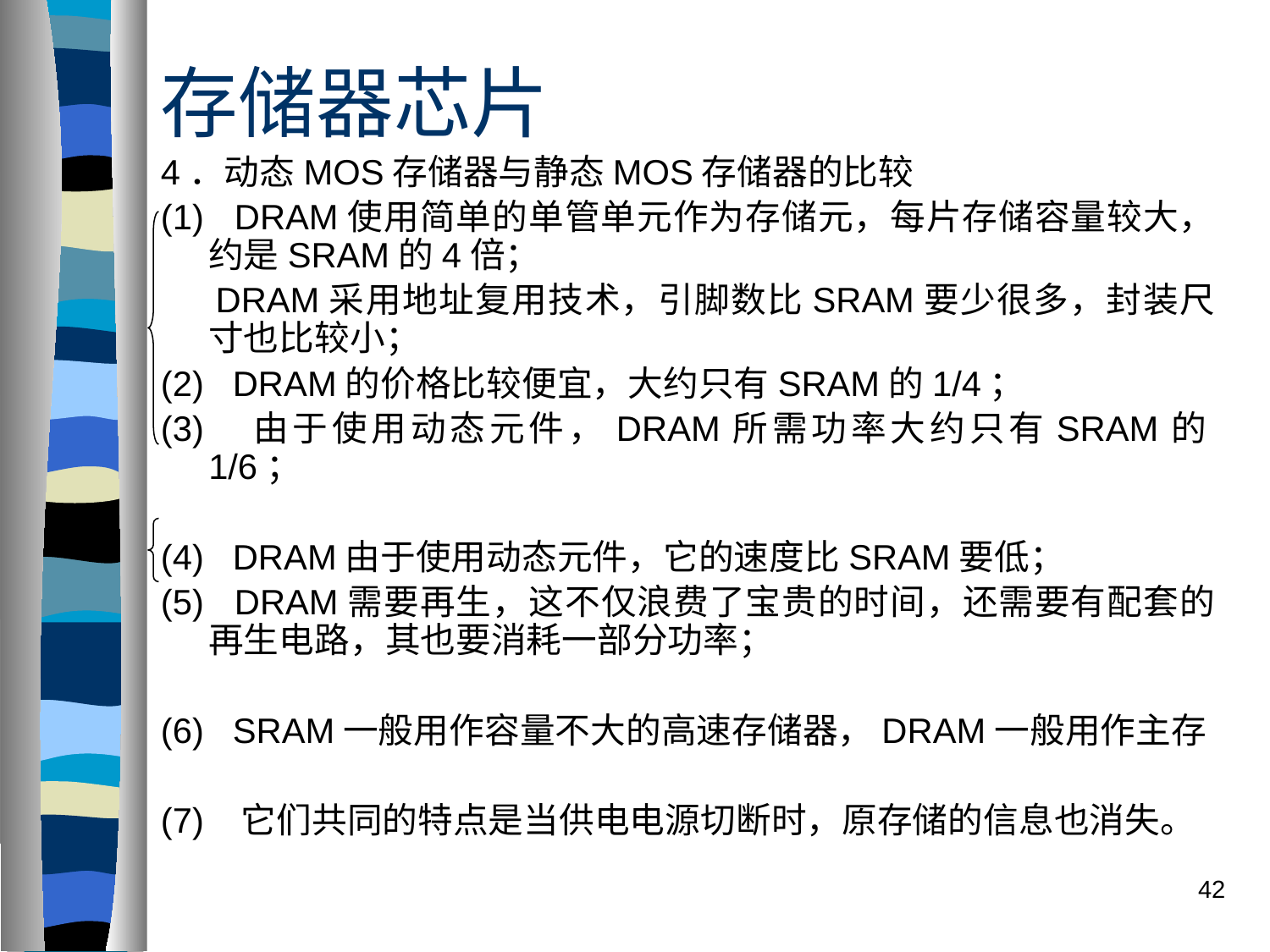

# 存储器芯片
4．动态MOS存储器与静态MOS存储器的比较
(1)   DRAM使用简单的单管单元作为存储元，每片存储容量较大，约是SRAM的4倍；
     DRAM采用地址复用技术，引脚数比SRAM要少很多，封装尺寸也比较小；
(2)   DRAM的价格比较便宜，大约只有SRAM的1/4；
(3)   由于使用动态元件，DRAM所需功率大约只有SRAM的1/6；

(4)   DRAM由于使用动态元件，它的速度比SRAM要低；
(5)   DRAM需要再生，这不仅浪费了宝贵的时间，还需要有配套的再生电路，其也要消耗一部分功率；

(6)   SRAM一般用作容量不大的高速存储器，DRAM一般用作主存

(7)   它们共同的特点是当供电电源切断时，原存储的信息也消失。

42